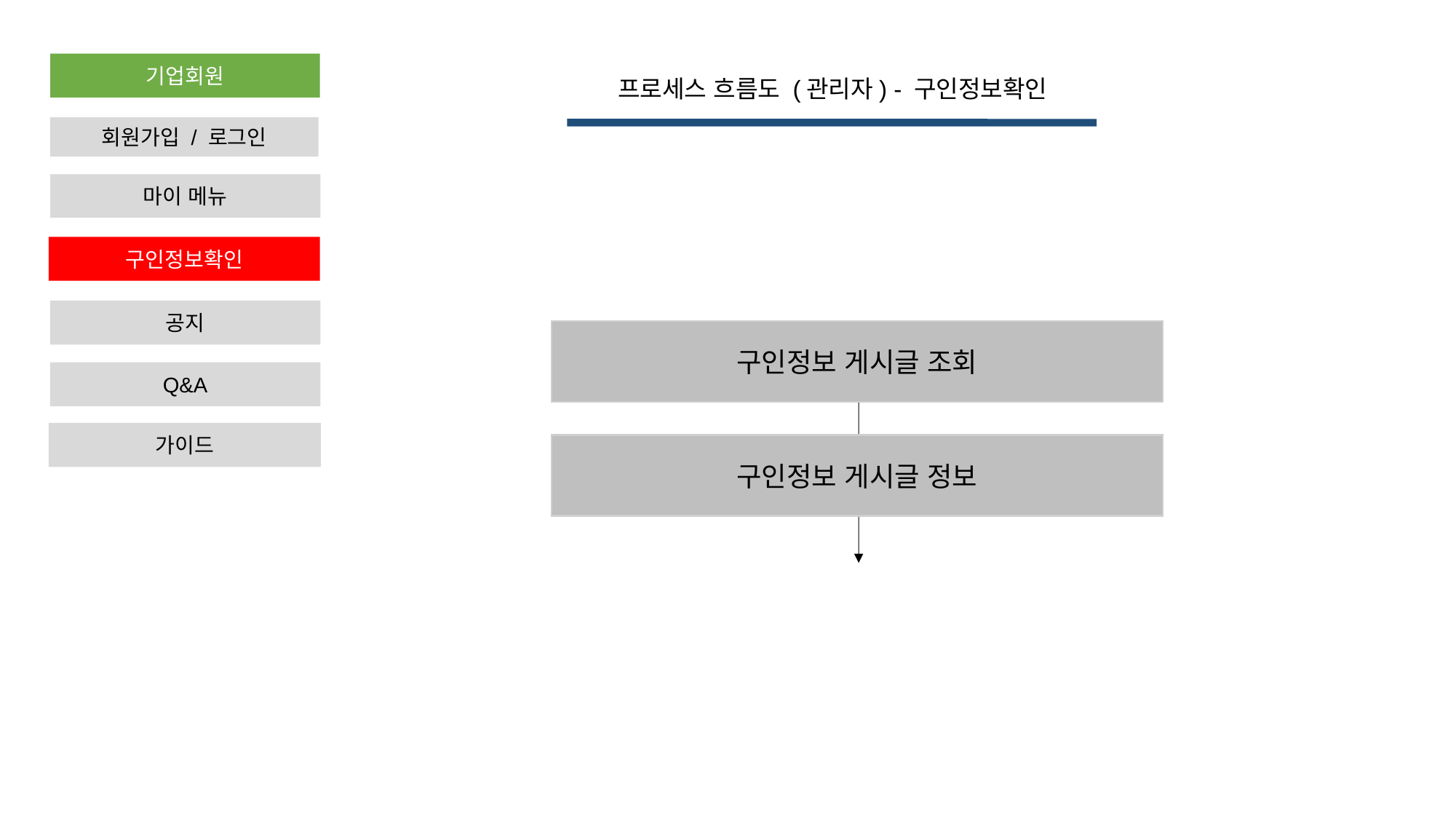

기업회원
프로세스 흐름도 (관리자) - 구인정보확인
회원가입 / 로그인
마이 메뉴
구인정보확인
공지
구인정보 게시글 조회
Q&A
가이드
구인정보 게시글 정보